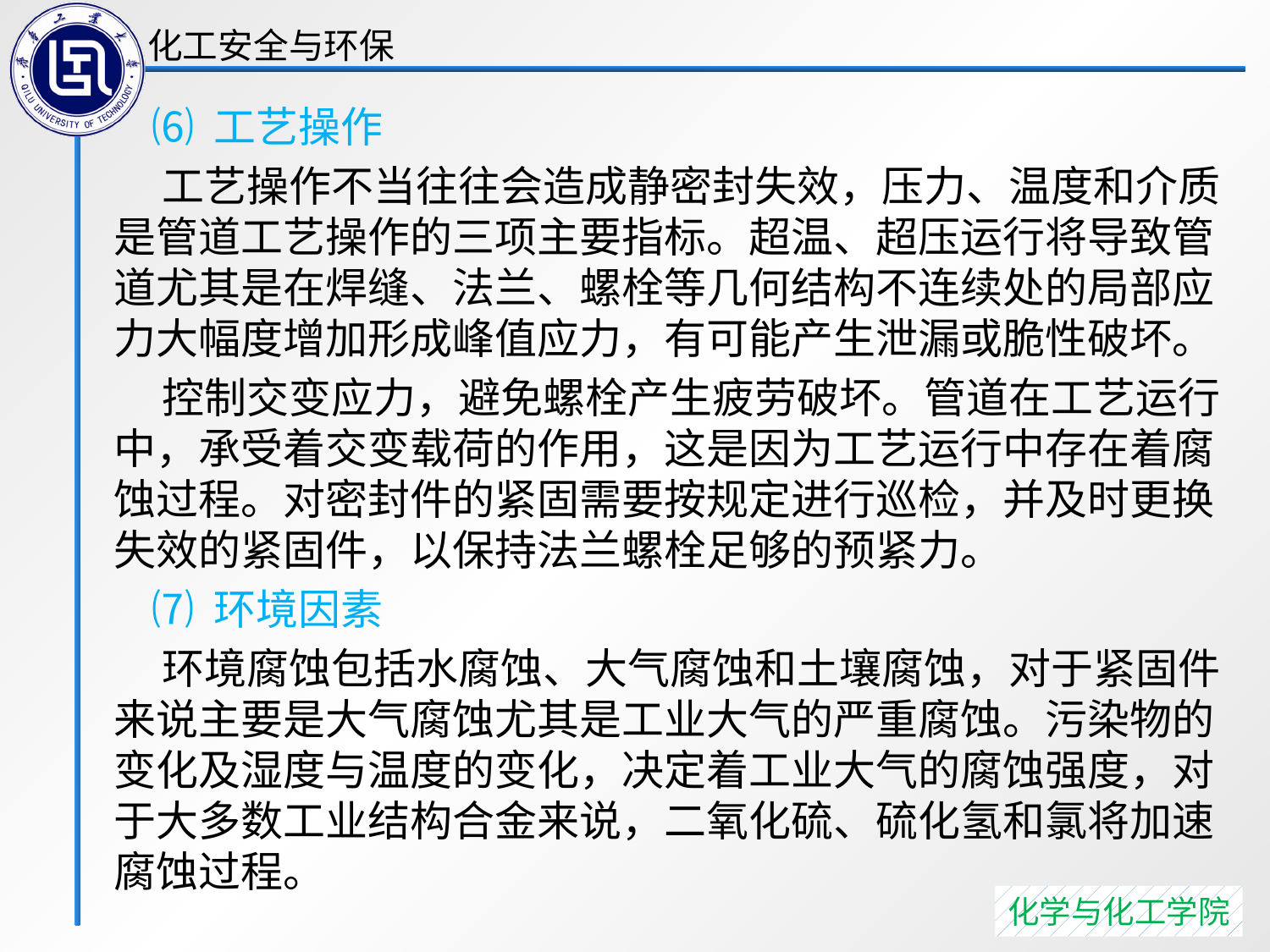

⑹ 工艺操作
    工艺操作不当往往会造成静密封失效，压力、温度和介质是管道工艺操作的三项主要指标。超温、超压运行将导致管道尤其是在焊缝、法兰、螺栓等几何结构不连续处的局部应力大幅度增加形成峰值应力，有可能产生泄漏或脆性破坏。
    控制交变应力，避免螺栓产生疲劳破坏。管道在工艺运行中，承受着交变载荷的作用，这是因为工艺运行中存在着腐蚀过程。对密封件的紧固需要按规定进行巡检，并及时更换失效的紧固件，以保持法兰螺栓足够的预紧力。
    ⑺ 环境因素
    环境腐蚀包括水腐蚀、大气腐蚀和土壤腐蚀，对于紧固件来说主要是大气腐蚀尤其是工业大气的严重腐蚀。污染物的变化及湿度与温度的变化，决定着工业大气的腐蚀强度，对于大多数工业结构合金来说，二氧化硫、硫化氢和氯将加速腐蚀过程。